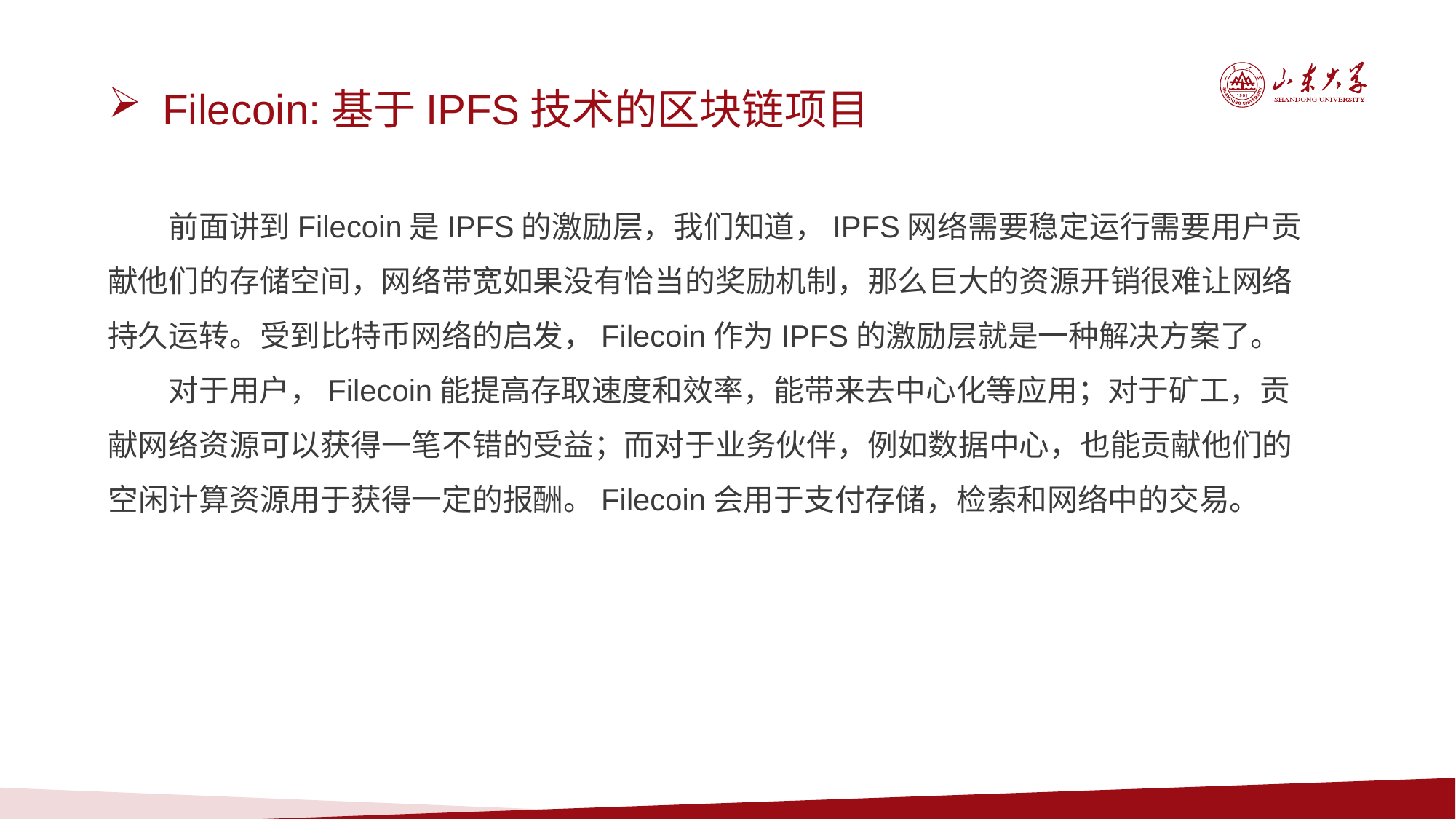

Filecoin:基于IPFS技术的区块链项目
前面讲到Filecoin是IPFS的激励层，我们知道，IPFS网络需要稳定运行需要用户贡献他们的存储空间，网络带宽如果没有恰当的奖励机制，那么巨大的资源开销很难让网络持久运转。受到比特币网络的启发，Filecoin作为IPFS的激励层就是一种解决方案了。
对于用户，Filecoin能提高存取速度和效率，能带来去中心化等应用；对于矿工，贡献网络资源可以获得一笔不错的受益；而对于业务伙伴，例如数据中心，也能贡献他们的空闲计算资源用于获得一定的报酬。Filecoin会用于支付存储，检索和网络中的交易。